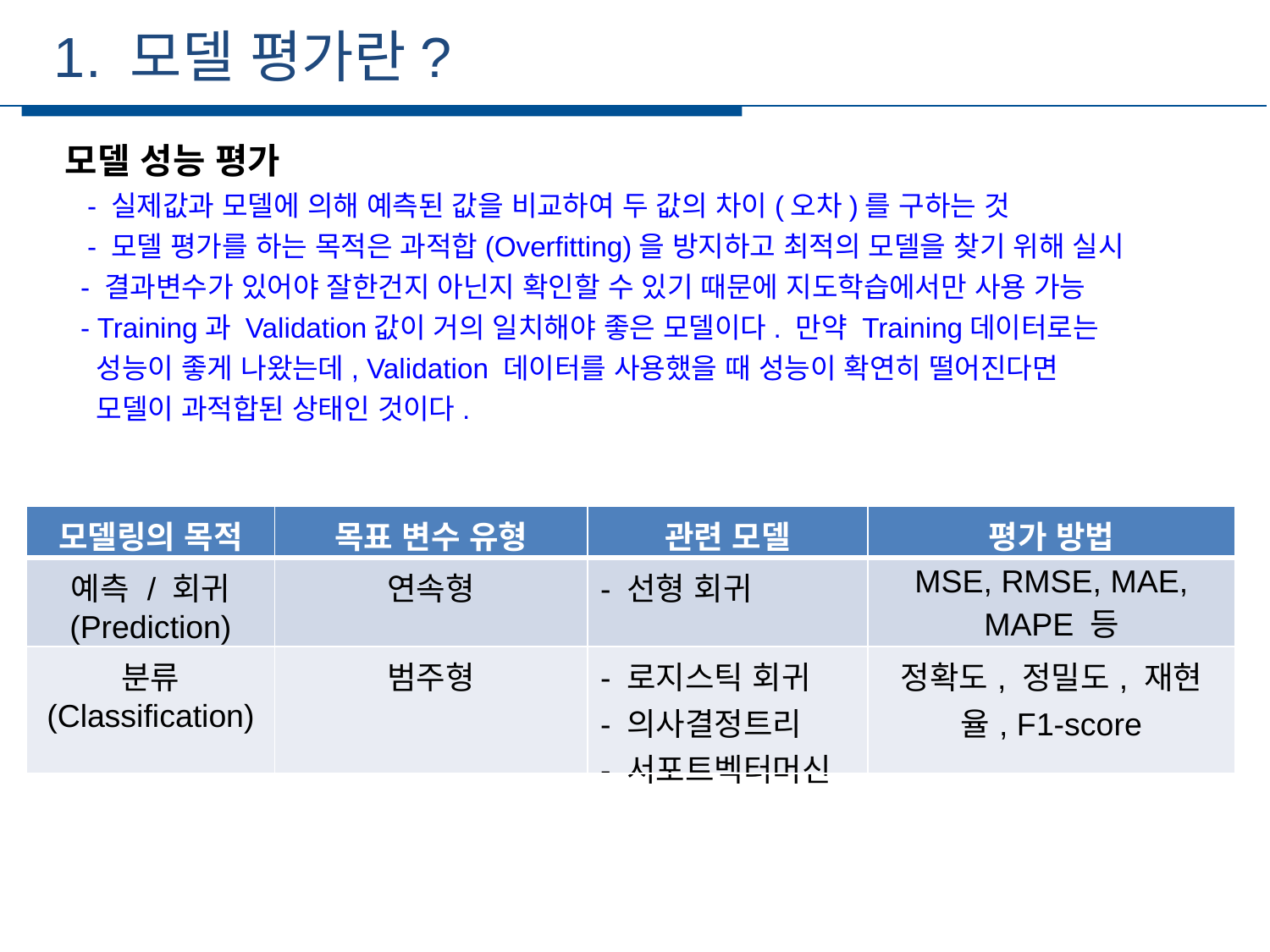

1. 모델 평가란?
세부일정

모델 성능 평가
  - 실제값과 모델에 의해 예측된 값을 비교하여 두 값의 차이(오차)를 구하는 것
  - 모델 평가를 하는 목적은 과적합(Overfitting)을 방지하고 최적의 모델을 찾기 위해 실시
  - 결과변수가 있어야 잘한건지 아닌지 확인할 수 있기 때문에 지도학습에서만 사용 가능
  - Training과 Validation값이 거의 일치해야 좋은 모델이다. 만약 Training데이터로는
    성능이 좋게 나왔는데, Validation 데이터를 사용했을 때 성능이 확연히 떨어진다면
    모델이 과적합된 상태인 것이다.
| 모델링의 목적 | 목표 변수 유형 | 관련 모델 | 평가 방법 |
| --- | --- | --- | --- |
| 예측 / 회귀 (Prediction) | 연속형 | - 선형 회귀 | MSE, RMSE, MAE, MAPE 등 |
| 분류 (Classification) | 범주형 | - 로지스틱 회귀 - 의사결정트리 - 서포트벡터머신 | 정확도, 정밀도, 재현율, F1-score |